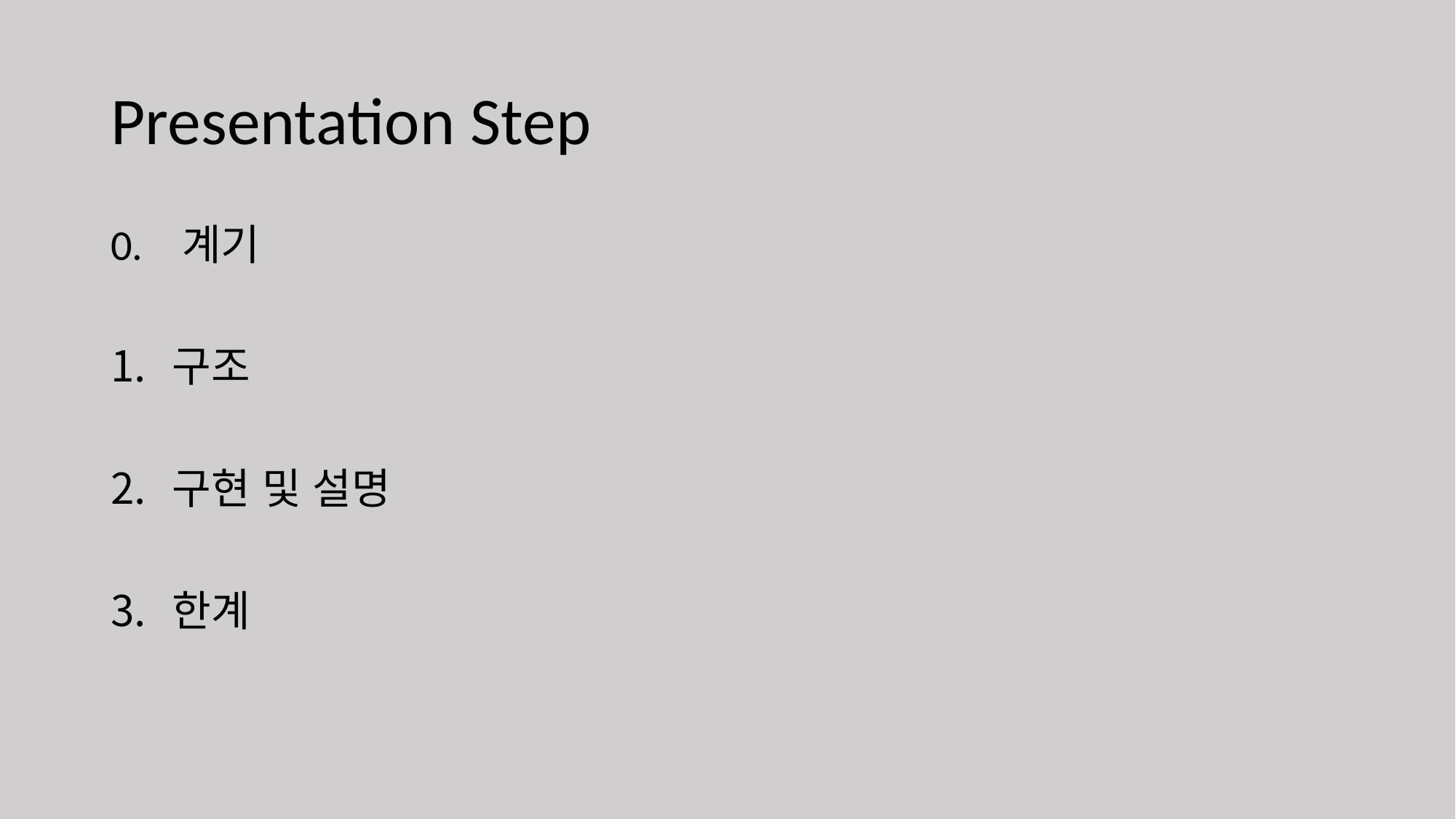

# Presentation Step
0.   계기

구조

구현 및 설명

한계